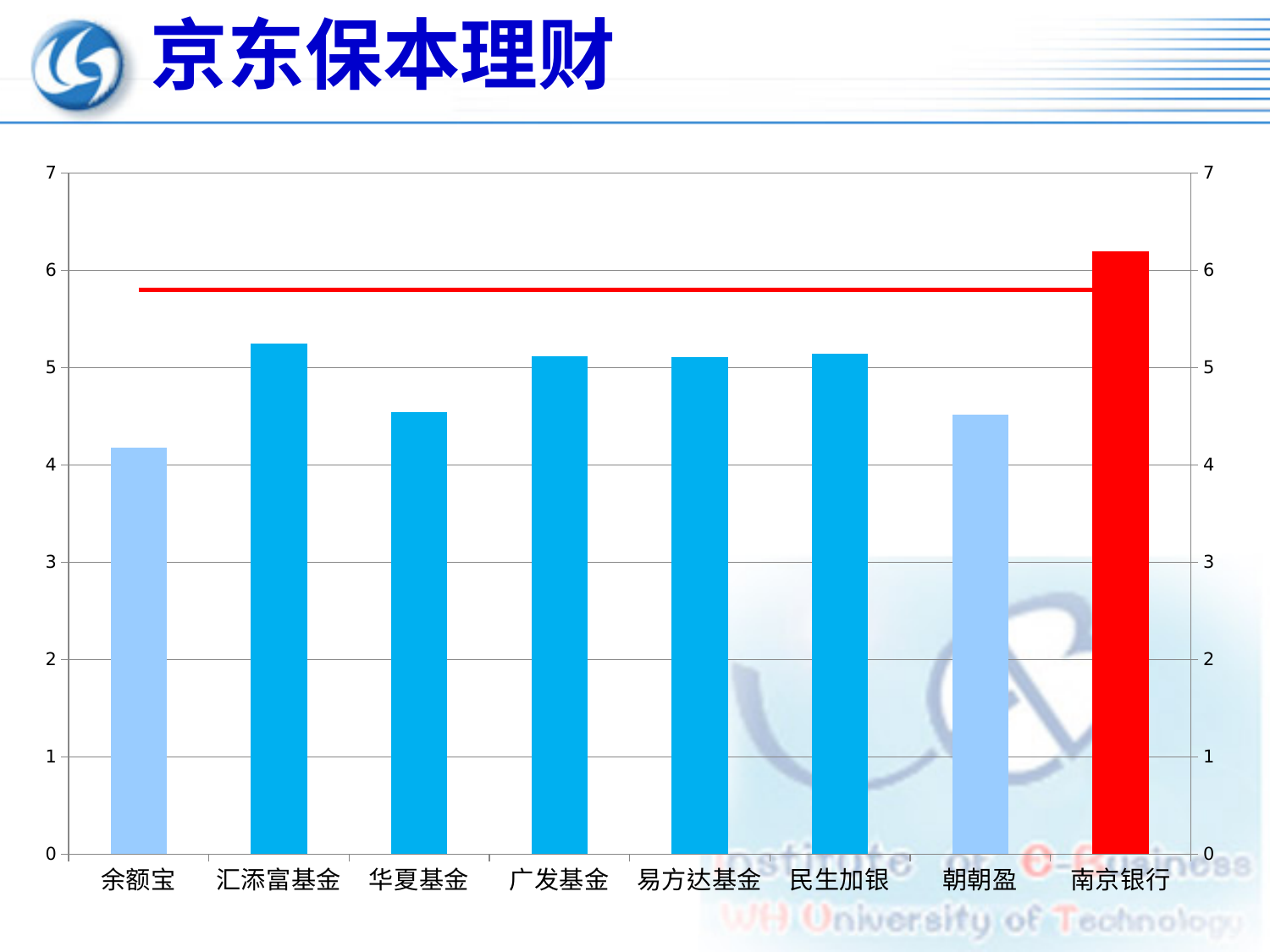

京东保本理财

### Chart

| Category |  |  |
|---|---|---|
| 余额宝 | 4.18 | 5.8 |
| 汇添富基金 | 5.25 | 5.8 |
| 华夏基金 | 4.54 | 5.8 |
| 广发基金 | 5.12 | 5.8 |
| 易方达基金 | 5.11 | 5.8 |
| 民生加银 | 5.14 | 5.8 |
| 朝朝盈 | 4.52 | 5.8 |
| 南京银行 | 6.2 | 5.8 |